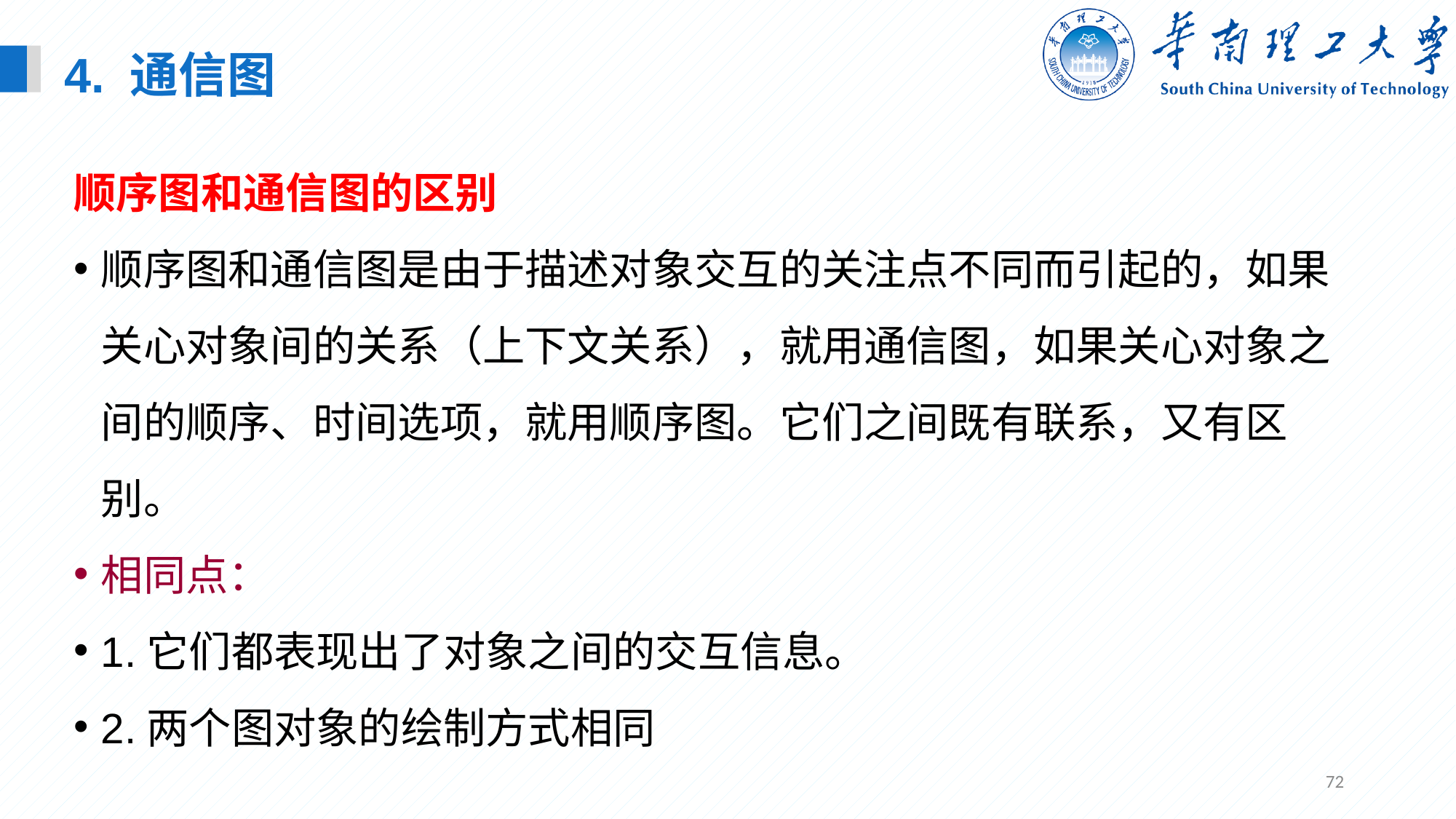

4. 通信图
顺序图和通信图的区别
顺序图和通信图是由于描述对象交互的关注点不同而引起的，如果关心对象间的关系（上下文关系），就用通信图，如果关心对象之间的顺序、时间选项，就用顺序图。它们之间既有联系，又有区别。
相同点：
1.它们都表现出了对象之间的交互信息。
2.两个图对象的绘制方式相同
72